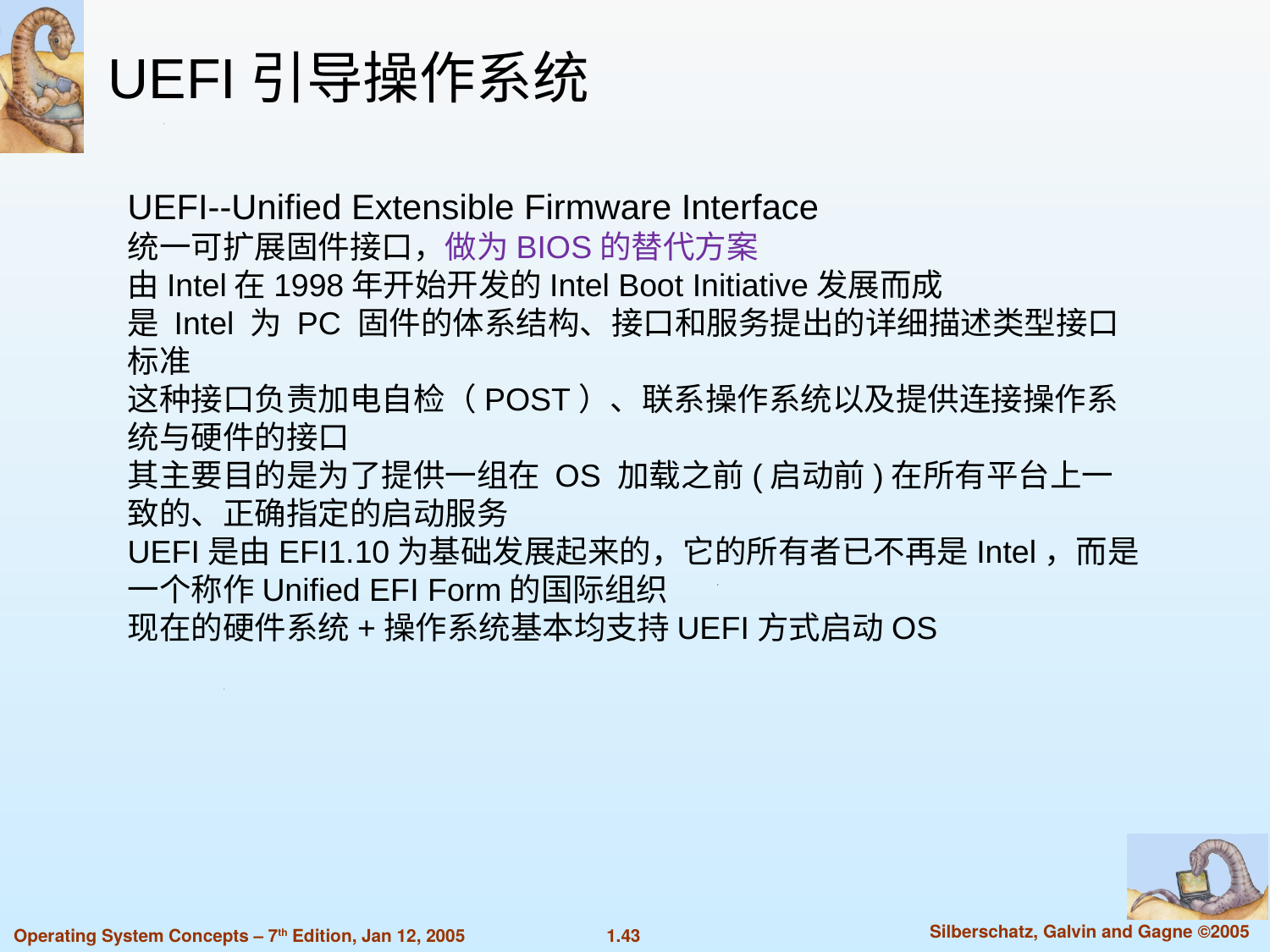

UEFI引导操作系统
UEFI--Unified Extensible Firmware Interface
统一可扩展固件接口，做为BIOS的替代方案
由Intel在1998年开始开发的Intel Boot Initiative发展而成
是 Intel 为 PC 固件的体系结构、接口和服务提出的详细描述类型接口标准
这种接口负责加电自检（POST）、联系操作系统以及提供连接操作系统与硬件的接口
其主要目的是为了提供一组在 OS 加载之前(启动前)在所有平台上一致的、正确指定的启动服务
UEFI是由EFI1.10为基础发展起来的，它的所有者已不再是Intel，而是一个称作Unified EFI Form的国际组织
现在的硬件系统+操作系统基本均支持UEFI方式启动OS